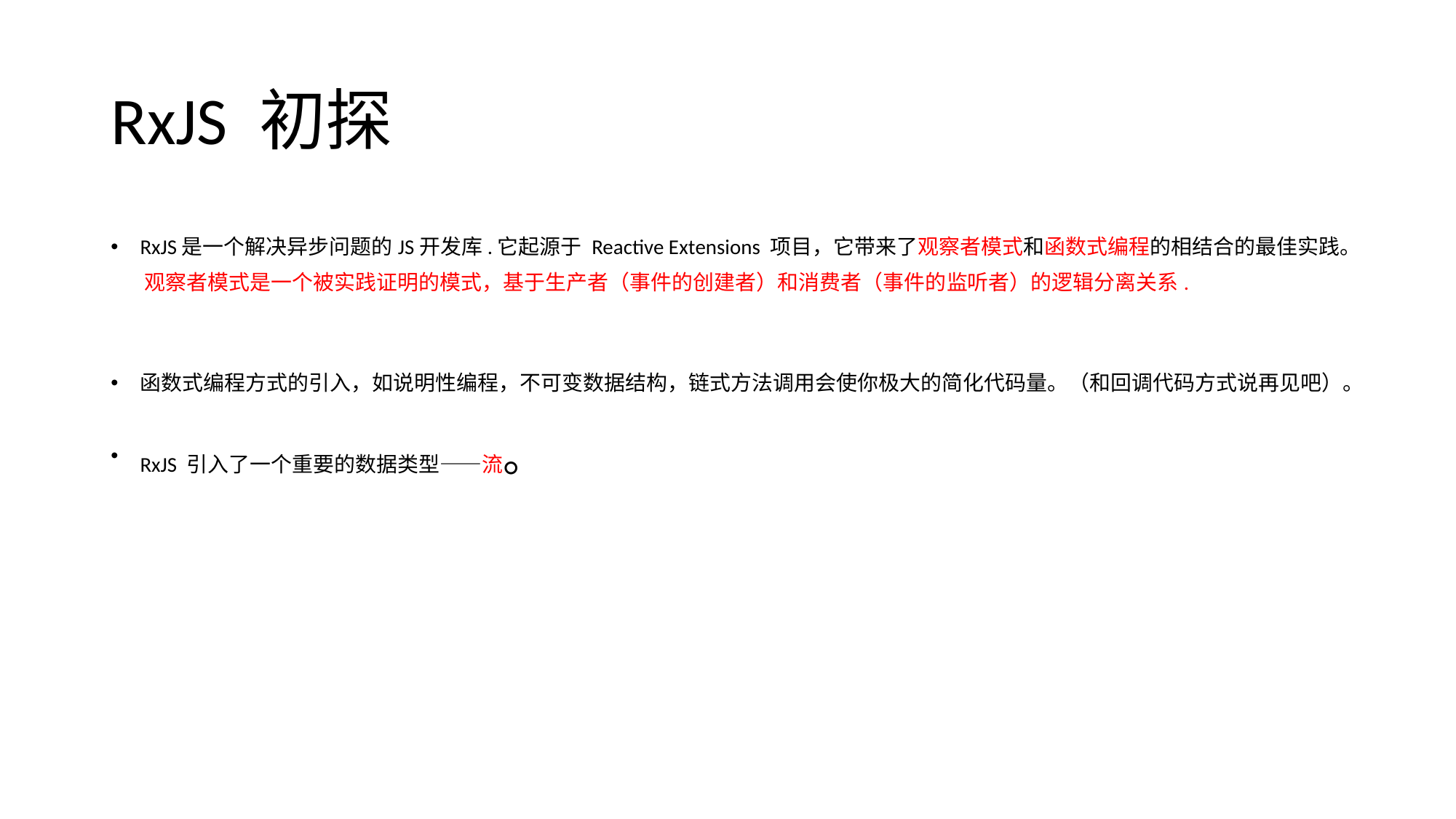

# RxJS 初探
RxJS是一个解决异步问题的JS开发库.它起源于 Reactive Extensions 项目，它带来了观察者模式和函数式编程的相结合的最佳实践。 观察者模式是一个被实践证明的模式，基于生产者（事件的创建者）和消费者（事件的监听者）的逻辑分离关系.

函数式编程方式的引入，如说明性编程，不可变数据结构，链式方法调用会使你极大的简化代码量。（和回调代码方式说再见吧）。
RxJS 引入了一个重要的数据类型——流。